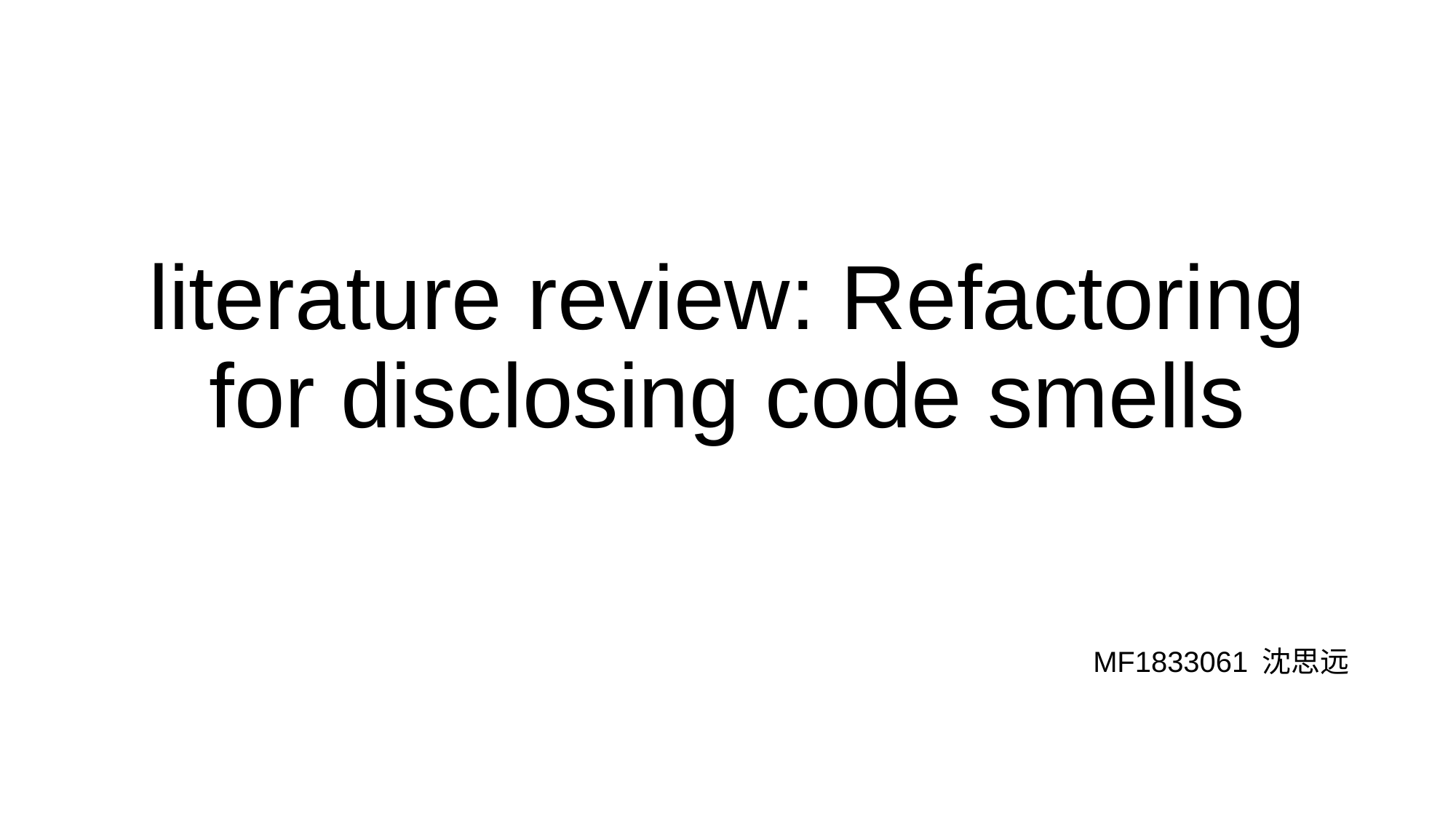

# literature review: Refactoring for disclosing code smells
MF1833061 沈思远